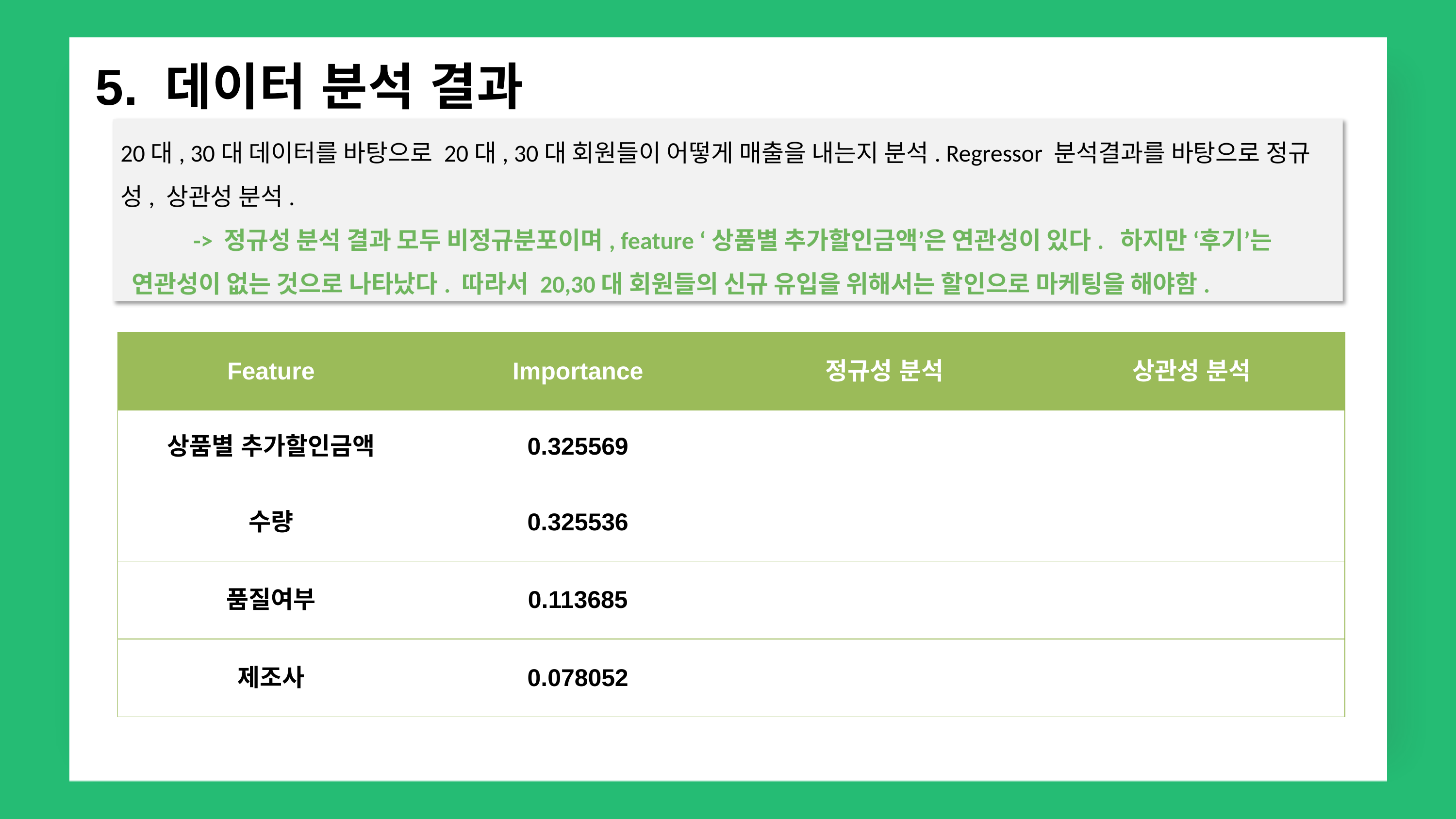

5. 데이터 분석 결과
20대, 30대 데이터를 바탕으로 20대, 30대 회원들이 어떻게 매출을 내는지 분석. Regressor 분석결과를 바탕으로 정규성, 상관성 분석.
	-> 정규성 분석 결과 모두 비정규분포이며, feature ‘상품별 추가할인금액’은 연관성이 있다.  하지만 ‘후기’는
 연관성이 없는 것으로 나타났다. 따라서 20,30대 회원들의 신규 유입을 위해서는 할인으로 마케팅을 해야함.
| Feature | Importance | 정규성 분석 | 상관성 분석 |
| --- | --- | --- | --- |
| 상품별 추가할인금액 | 0.325569 |  |  |
| 수량 | 0.325536 |  |  |
| 품질여부 | 0.113685 |  |  |
| 제조사 | 0.078052 |  |  |